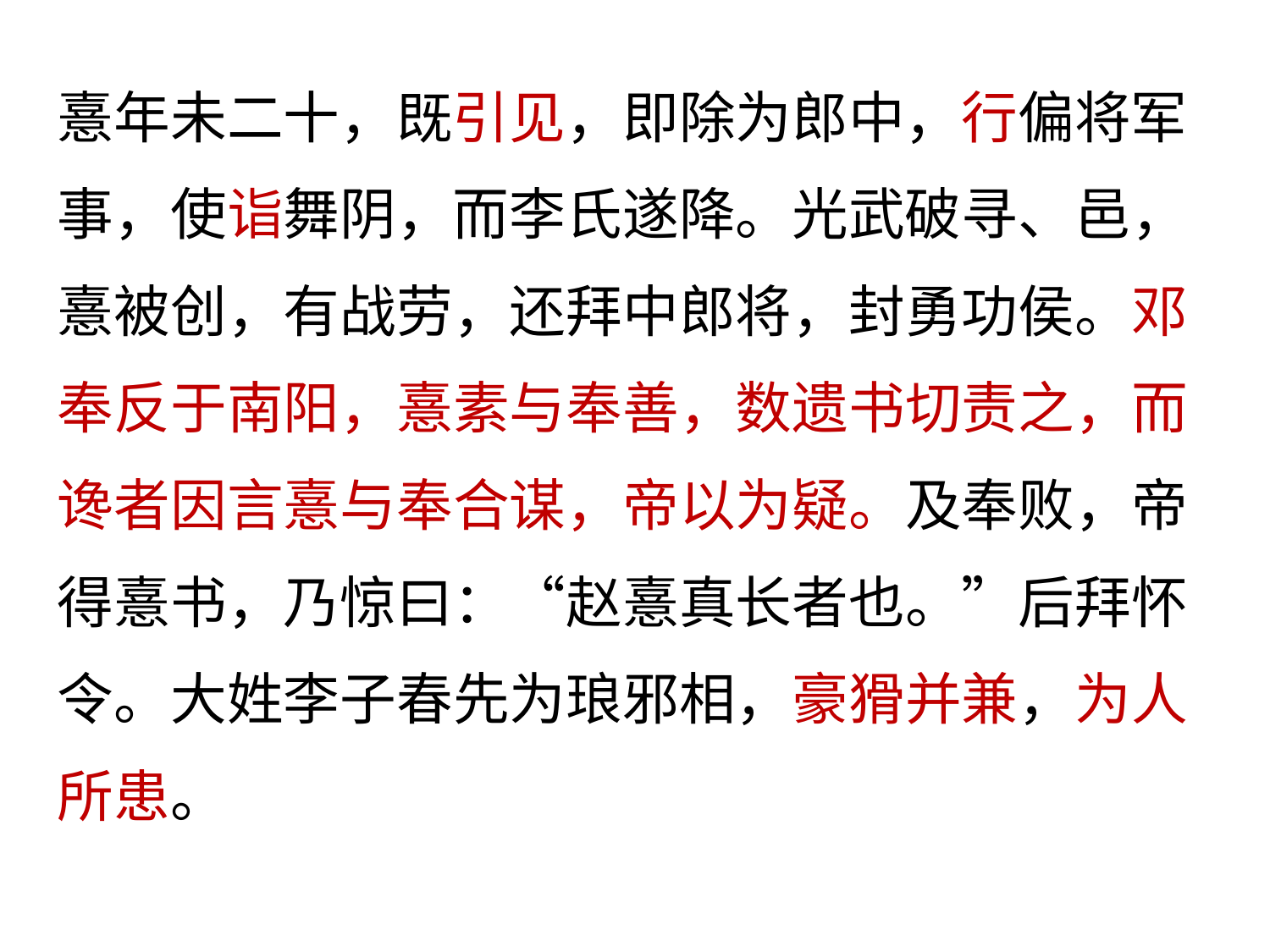

憙年未二十，既引见，即除为郎中，行偏将军事，使诣舞阴，而李氏遂降。光武破寻、邑，憙被创，有战劳，还拜中郎将，封勇功侯。邓奉反于南阳，憙素与奉善，数遗书切责之，而谗者因言憙与奉合谋，帝以为疑。及奉败，帝得憙书，乃惊曰：“赵憙真长者也。”后拜怀令。大姓李子春先为琅邪相，豪猾并兼，为人所患。